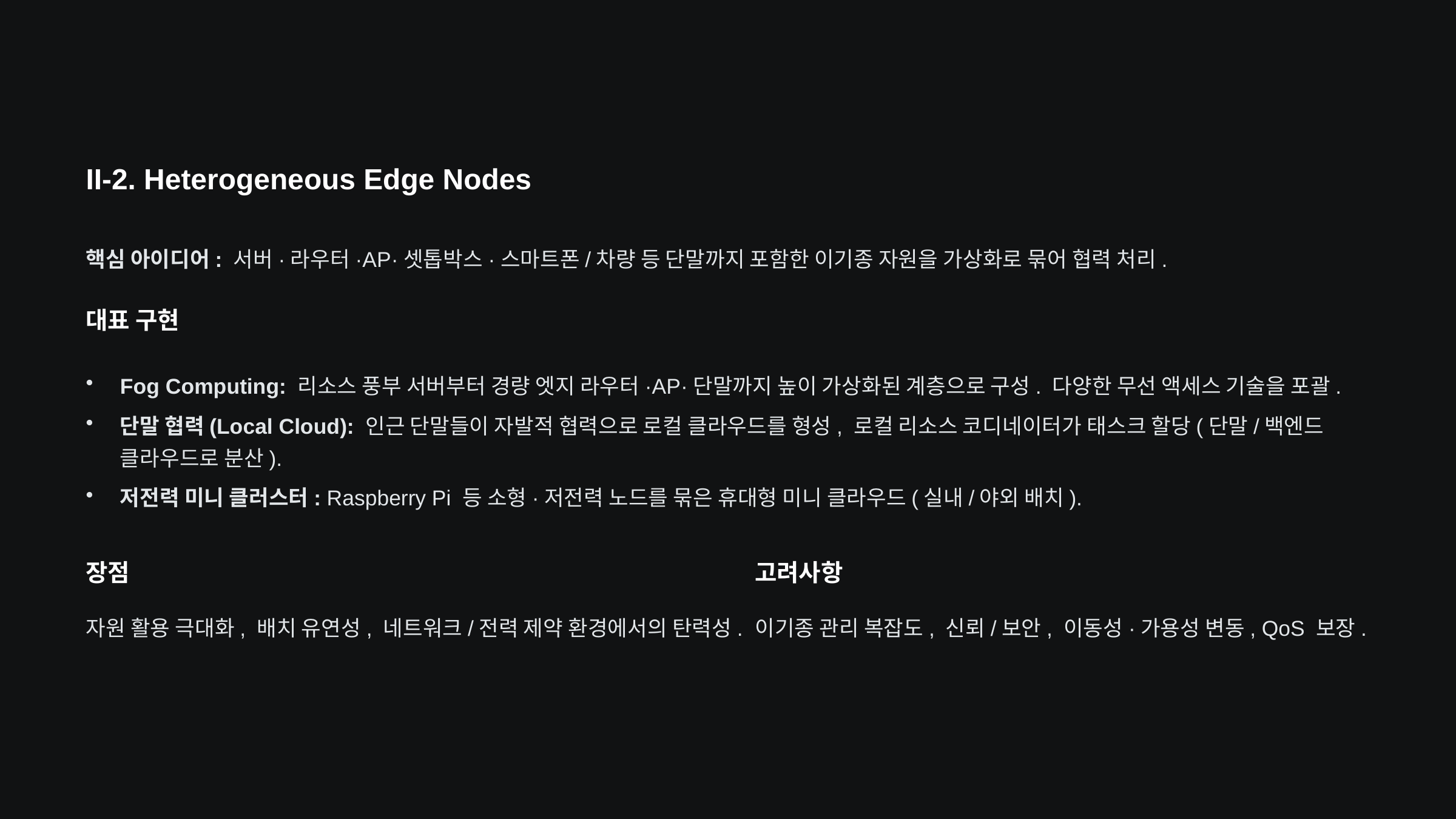

II-2. Heterogeneous Edge Nodes
핵심 아이디어: 서버·라우터·AP·셋톱박스·스마트폰/차량 등 단말까지 포함한 이기종 자원을 가상화로 묶어 협력 처리.
대표 구현
Fog Computing: 리소스 풍부 서버부터 경량 엣지 라우터·AP·단말까지 높이 가상화된 계층으로 구성. 다양한 무선 액세스 기술을 포괄.
단말 협력(Local Cloud): 인근 단말들이 자발적 협력으로 로컬 클라우드를 형성, 로컬 리소스 코디네이터가 태스크 할당(단말/백엔드 클라우드로 분산).
저전력 미니 클러스터: Raspberry Pi 등 소형·저전력 노드를 묶은 휴대형 미니 클라우드(실내/야외 배치).
장점
고려사항
자원 활용 극대화, 배치 유연성, 네트워크/전력 제약 환경에서의 탄력성.
이기종 관리 복잡도, 신뢰/보안, 이동성·가용성 변동, QoS 보장.